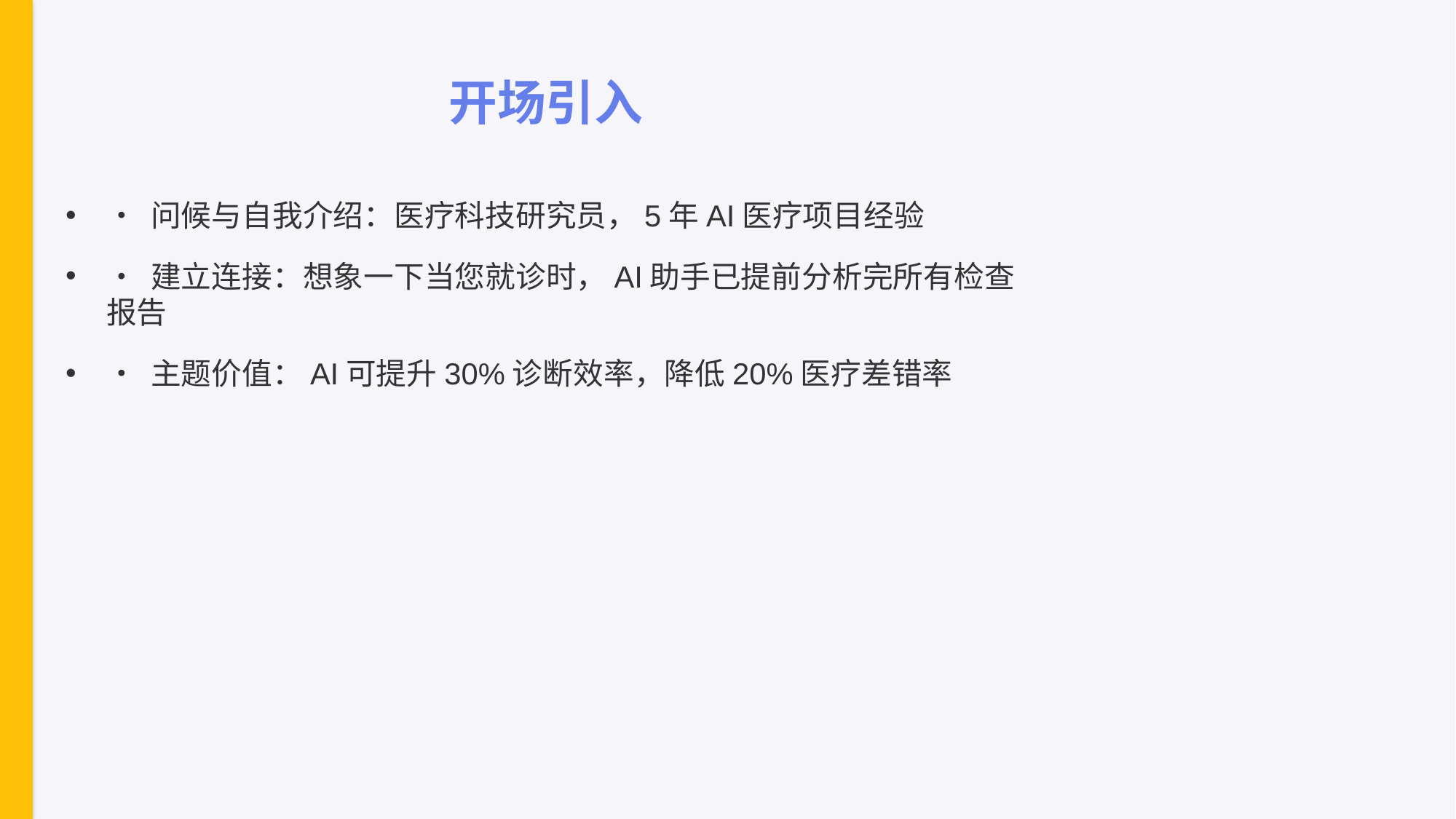

# 开场引入
• 问候与自我介绍：医疗科技研究员，5年AI医疗项目经验
• 建立连接：想象一下当您就诊时，AI助手已提前分析完所有检查报告
• 主题价值：AI可提升30%诊断效率，降低20%医疗差错率